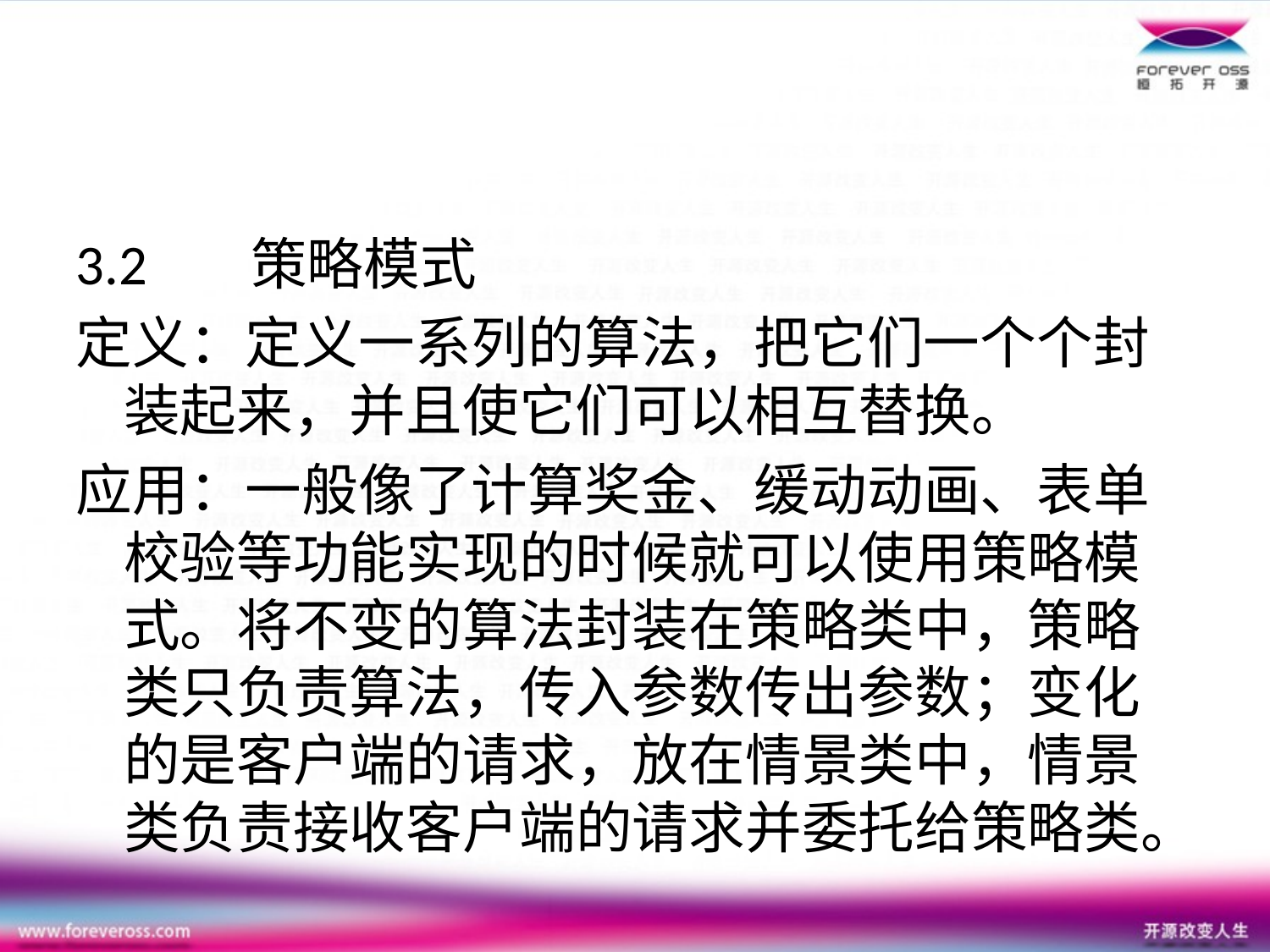

#
3.2	策略模式
定义：定义一系列的算法，把它们一个个封装起来，并且使它们可以相互替换。
应用：一般像了计算奖金、缓动动画、表单校验等功能实现的时候就可以使用策略模式。将不变的算法封装在策略类中，策略类只负责算法，传入参数传出参数；变化的是客户端的请求，放在情景类中，情景类负责接收客户端的请求并委托给策略类。